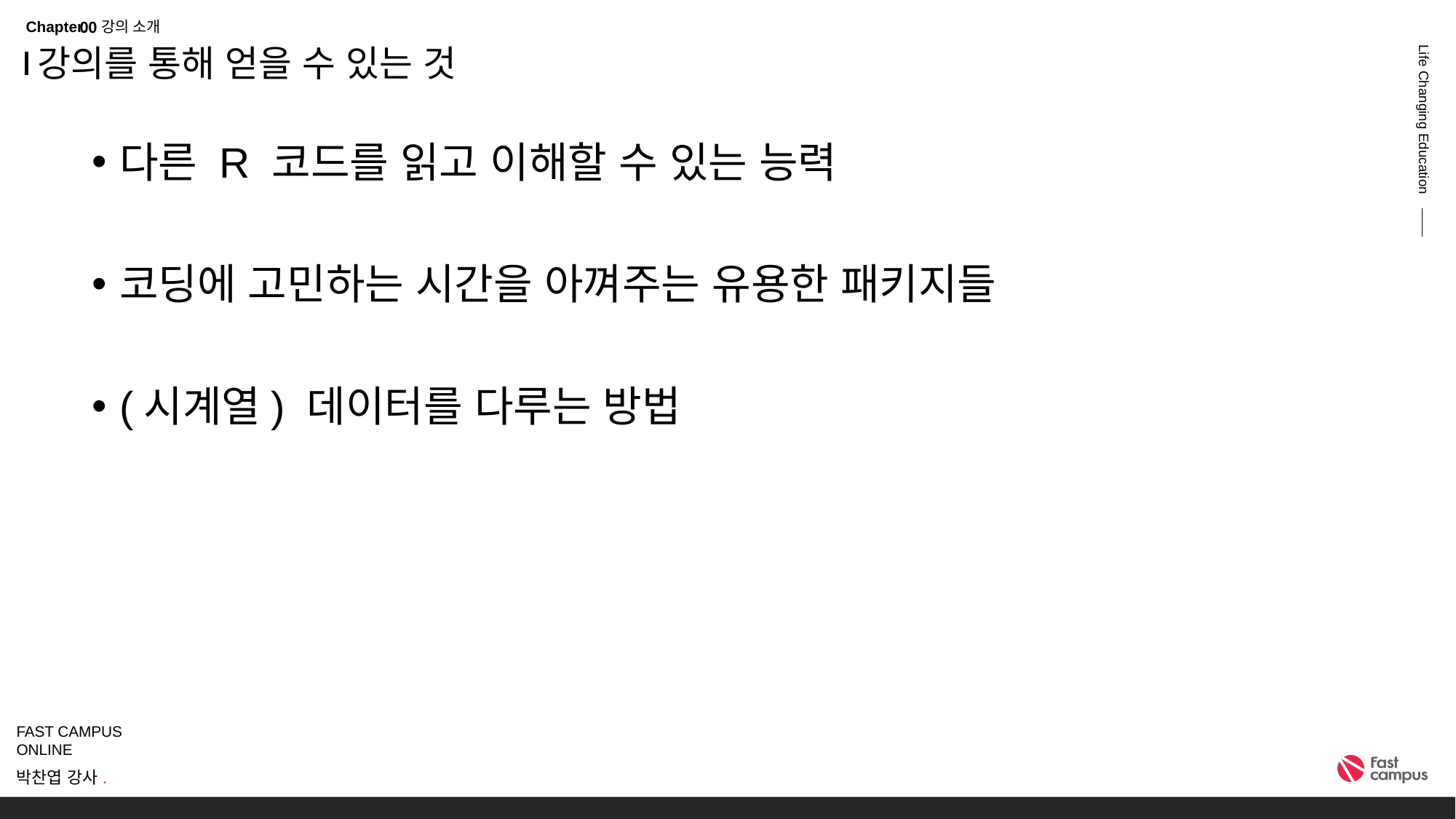

강의 소개
00
# 강의를 통해 얻을 수 있는 것
다른 R 코드를 읽고 이해할 수 있는 능력

코딩에 고민하는 시간을 아껴주는 유용한 패키지들

(시계열) 데이터를 다루는 방법